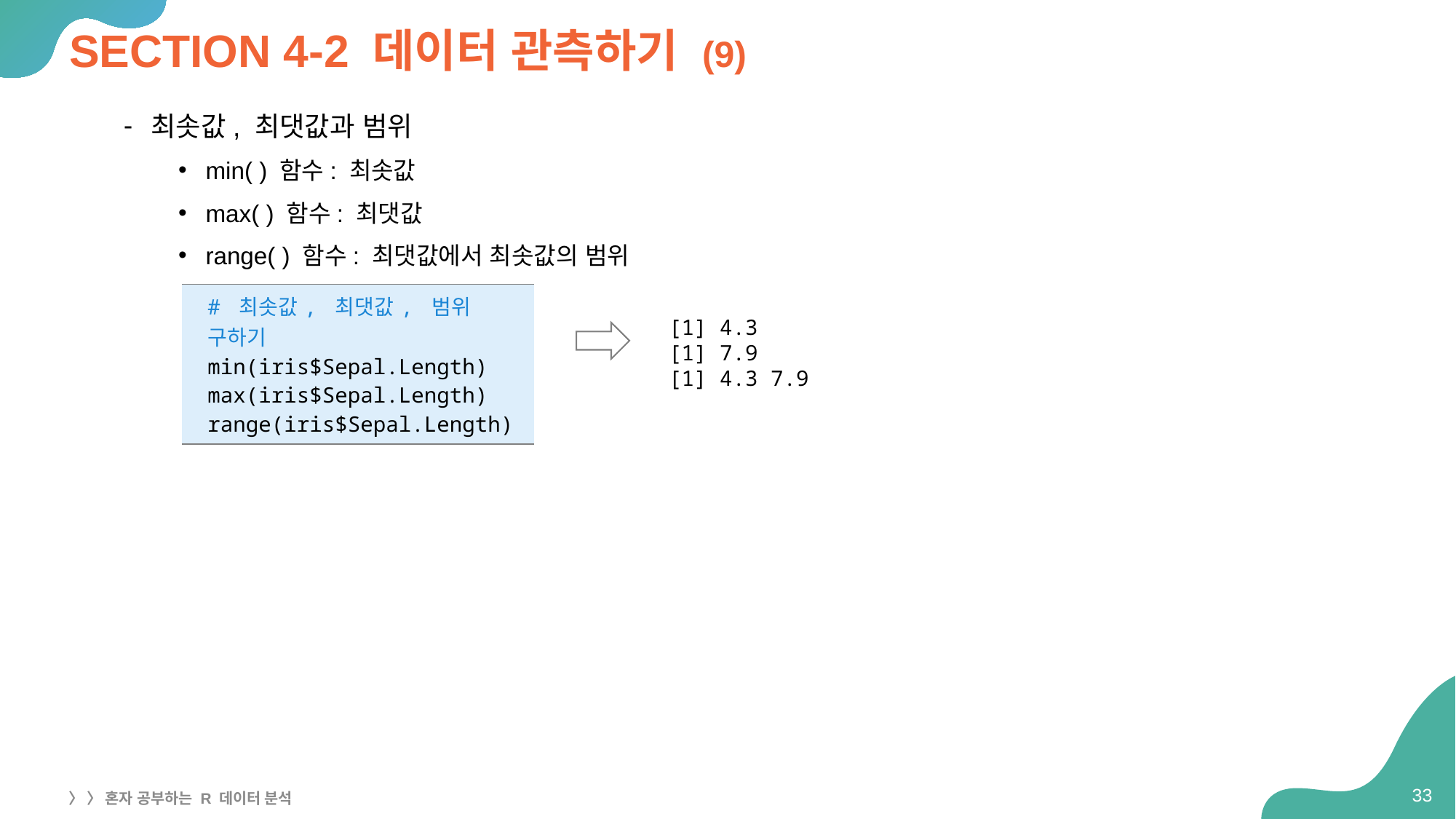

# SECTION 4-2 데이터 관측하기 (9)
최솟값, 최댓값과 범위
min( ) 함수: 최솟값
max( ) 함수: 최댓값
range( ) 함수: 최댓값에서 최솟값의 범위
| # 최솟값, 최댓값, 범위 구하기 min(iris$Sepal.Length) max(iris$Sepal.Length) range(iris$Sepal.Length) |
| --- |
[1] 4.3
[1] 7.9
[1] 4.3 7.9

33
〉 〉 혼자 공부하는 R 데이터 분석